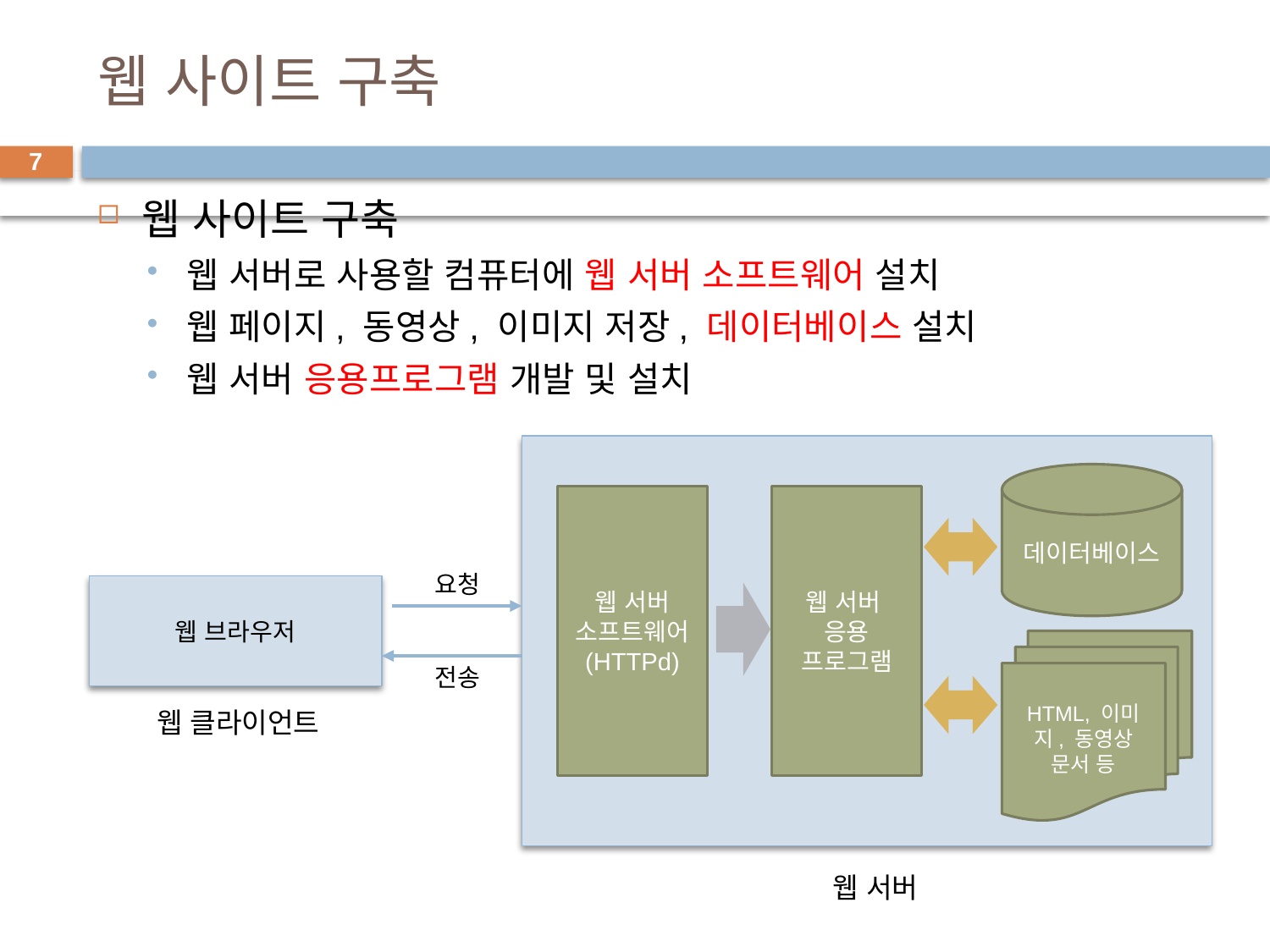

# 웹 사이트 구축
7
웹 사이트 구축
웹 서버로 사용할 컴퓨터에 웹 서버 소프트웨어 설치
웹 페이지, 동영상, 이미지 저장, 데이터베이스 설치
웹 서버 응용프로그램 개발 및 설치

데이터베이스
웹 서버
소프트웨어
(HTTPd)
웹 서버
응용
프로그램

요청
웹 브라우저

HTML, 이미지, 동영상 문서 등
전송

웹 클라이언트
웹 서버